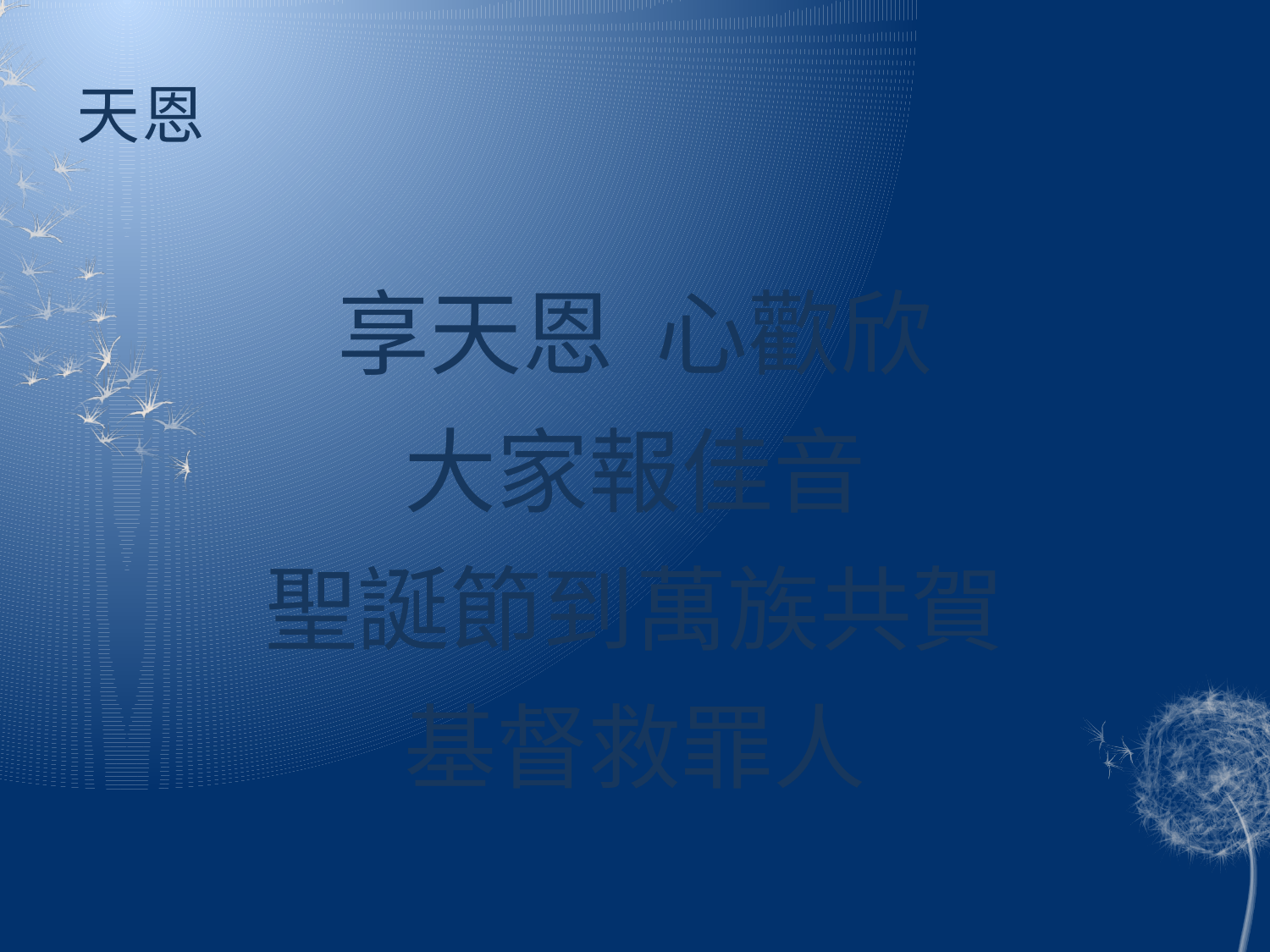

# 天恩
享天恩  心歡欣
大家報佳音
聖誕節到萬族共賀
基督救罪人